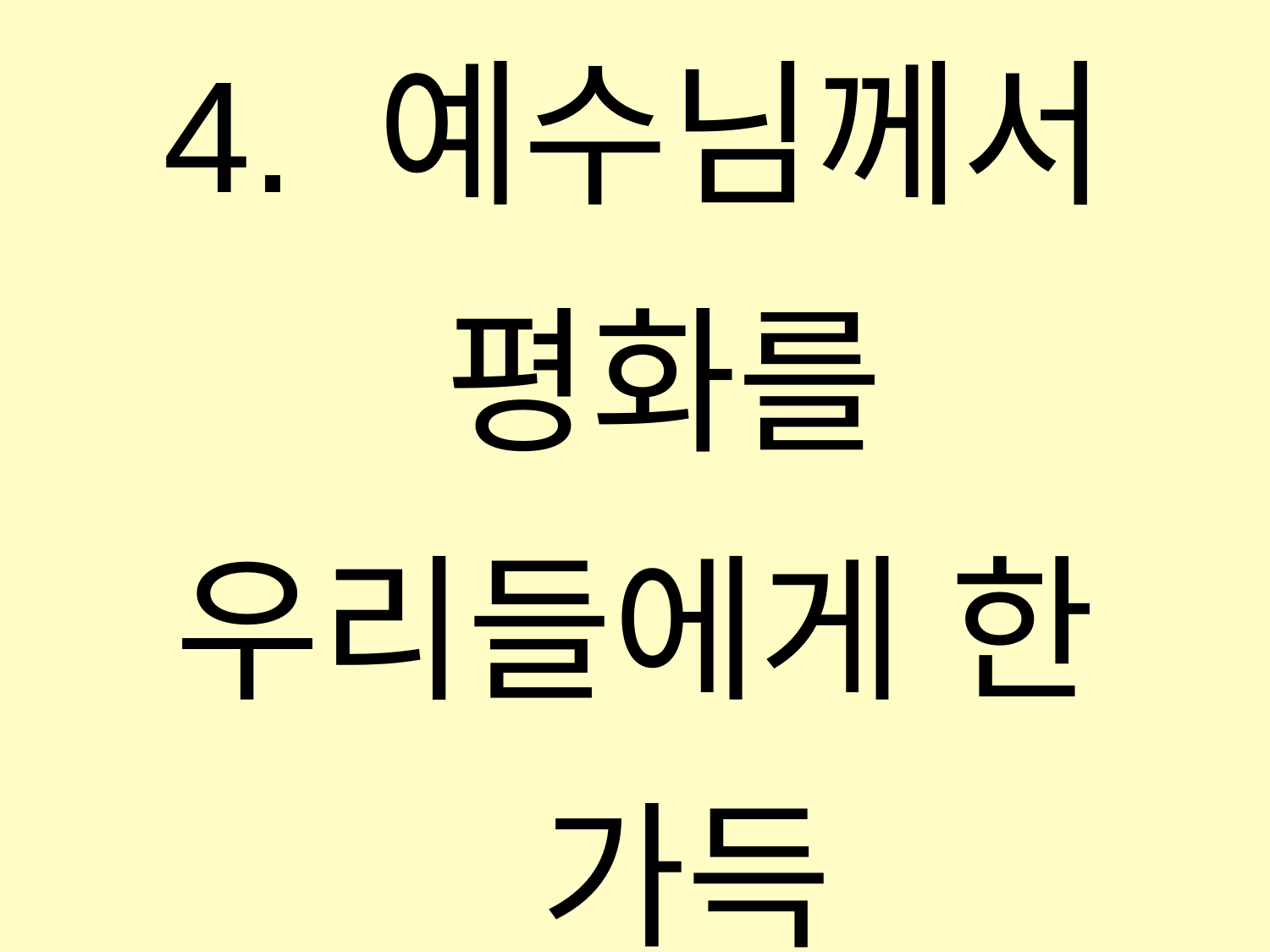

4. 예수님께서 평화를
우리들에게 한 가득
친구에게 평화 친구에게
평화 서로서로 나눠줍시다